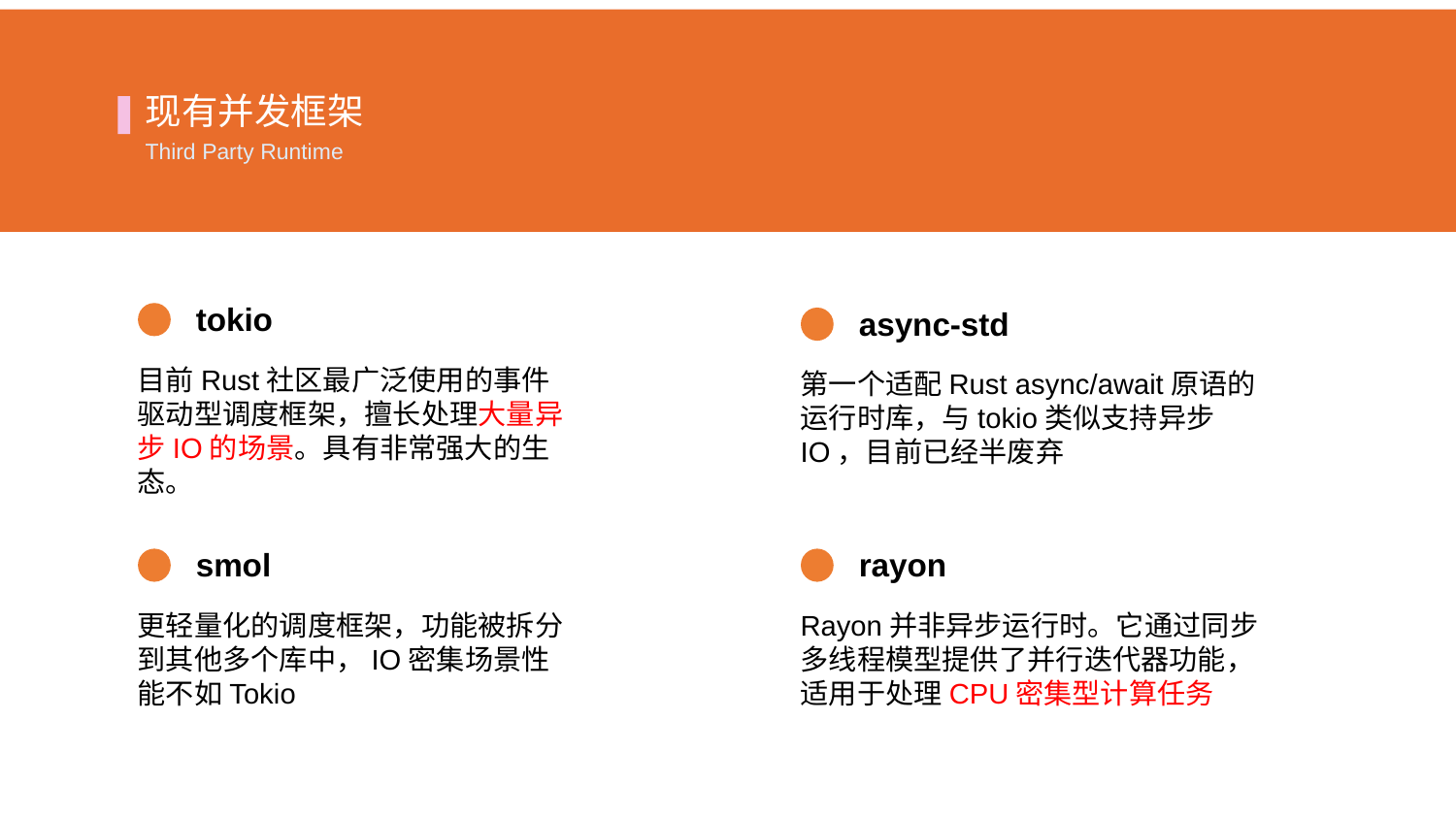

现有并发框架

Third Party Runtime
tokio

async-std

目前Rust社区最广泛使用的事件驱动型调度框架，擅长处理大量异步IO的场景。具有非常强大的生态。

第一个适配Rust async/await原语的运行时库，与tokio类似支持异步IO，目前已经半废弃

smol

rayon

更轻量化的调度框架，功能被拆分到其他多个库中，IO密集场景性能不如Tokio
Rayon并非异步运行时。它通过同步多线程模型提供了并行迭代器功能，适用于处理CPU密集型计算任务